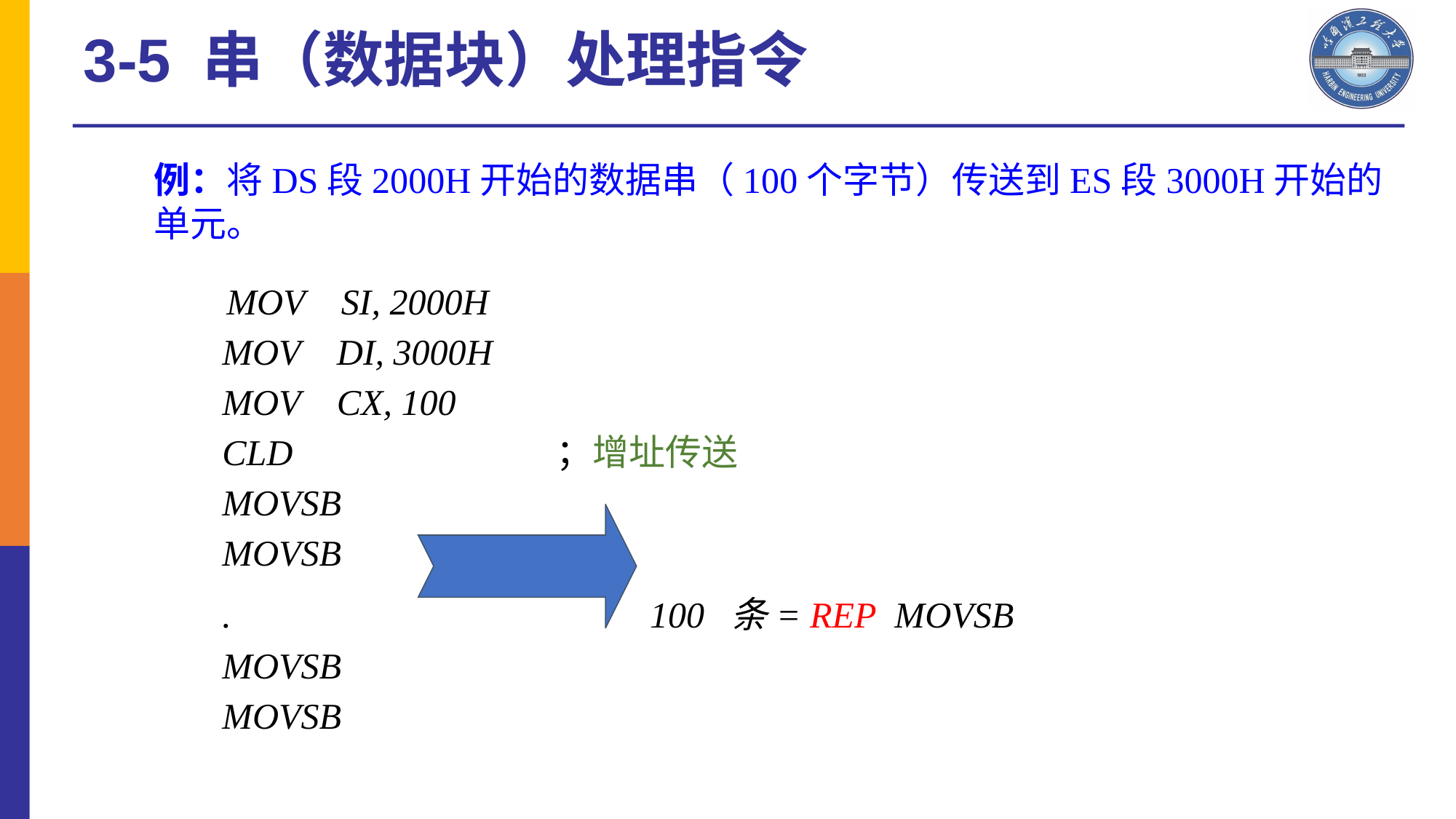

3-5 串（数据块）处理指令
例：将DS段2000H开始的数据串（100个字节）传送到ES段3000H开始的单元。
        MOV    SI, 2000H
MOV    DI, 3000H
MOV    CX, 100
CLD                            ；增址传送
MOVSB
MOVSB
.                                              100  条= REP  MOVSB
MOVSB
MOVSB